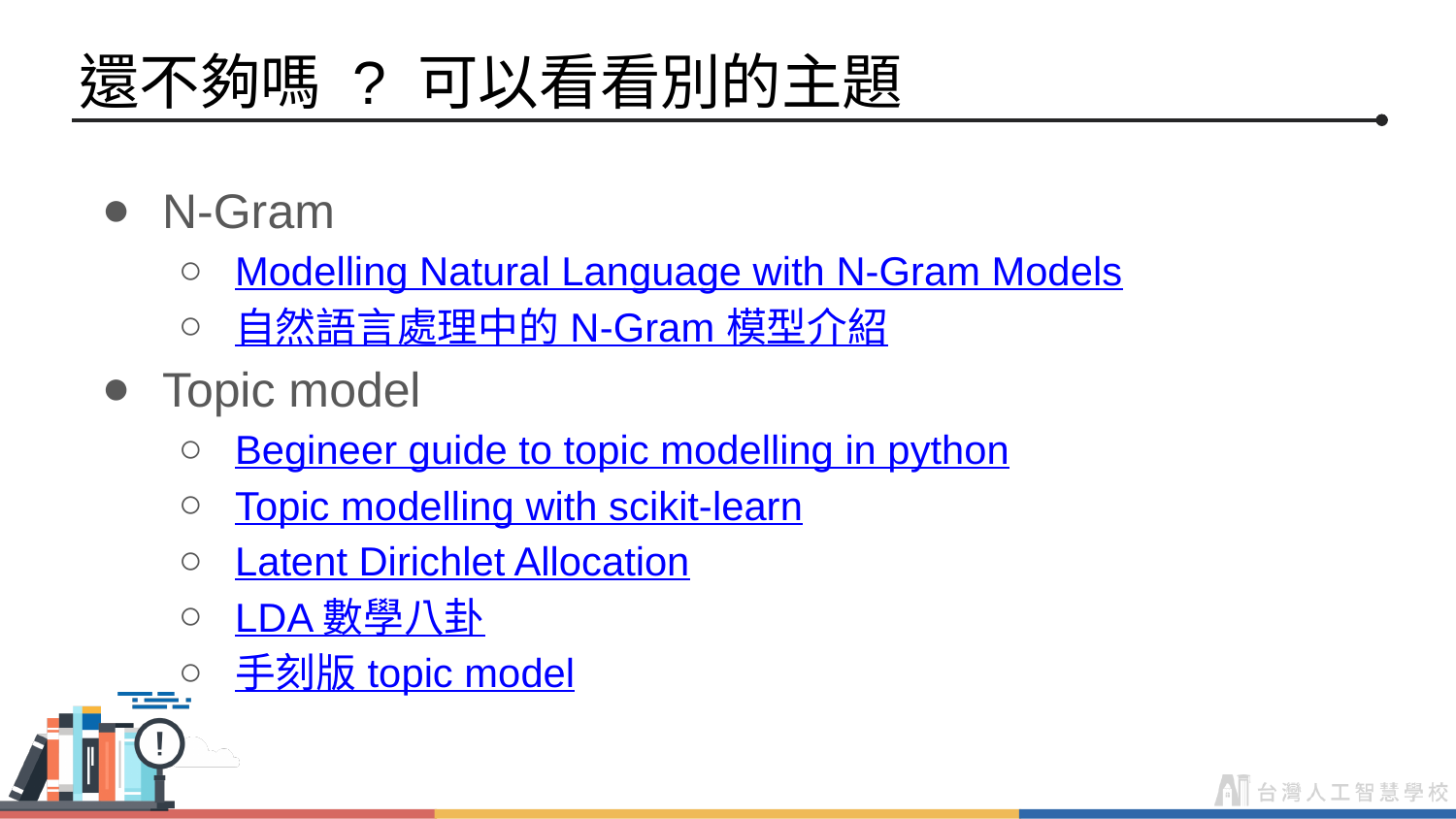

# 還不夠嗎 ? 可以看看別的主題
N-Gram
Modelling Natural Language with N-Gram Models
自然語言處理中的 N-Gram 模型介紹
Topic model
Begineer guide to topic modelling in python
Topic modelling with scikit-learn
Latent Dirichlet Allocation
LDA 數學八卦
手刻版 topic model